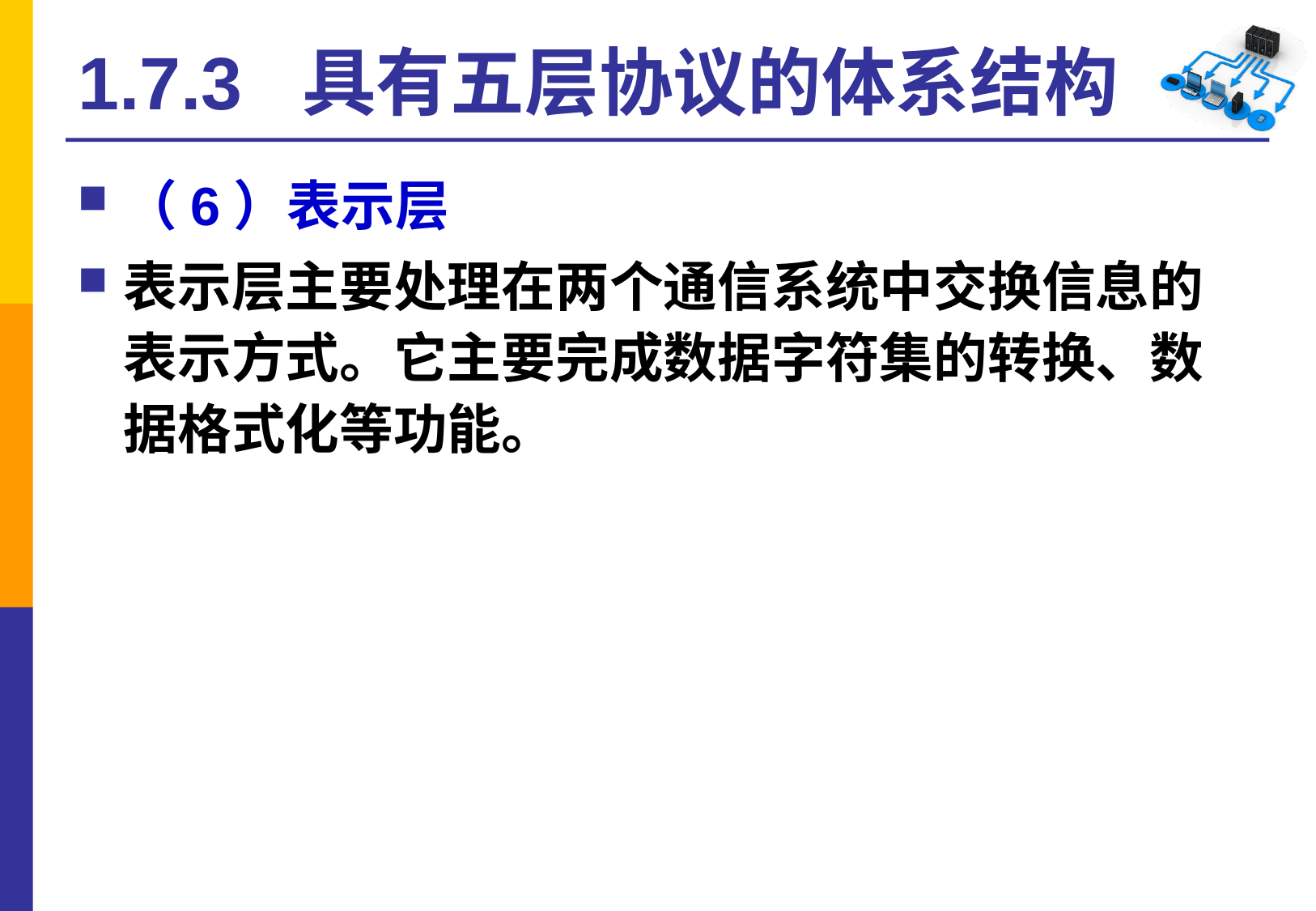

# 1.7.3  具有五层协议的体系结构
（6）表示层
表示层主要处理在两个通信系统中交换信息的表示方式。它主要完成数据字符集的转换、数据格式化等功能。